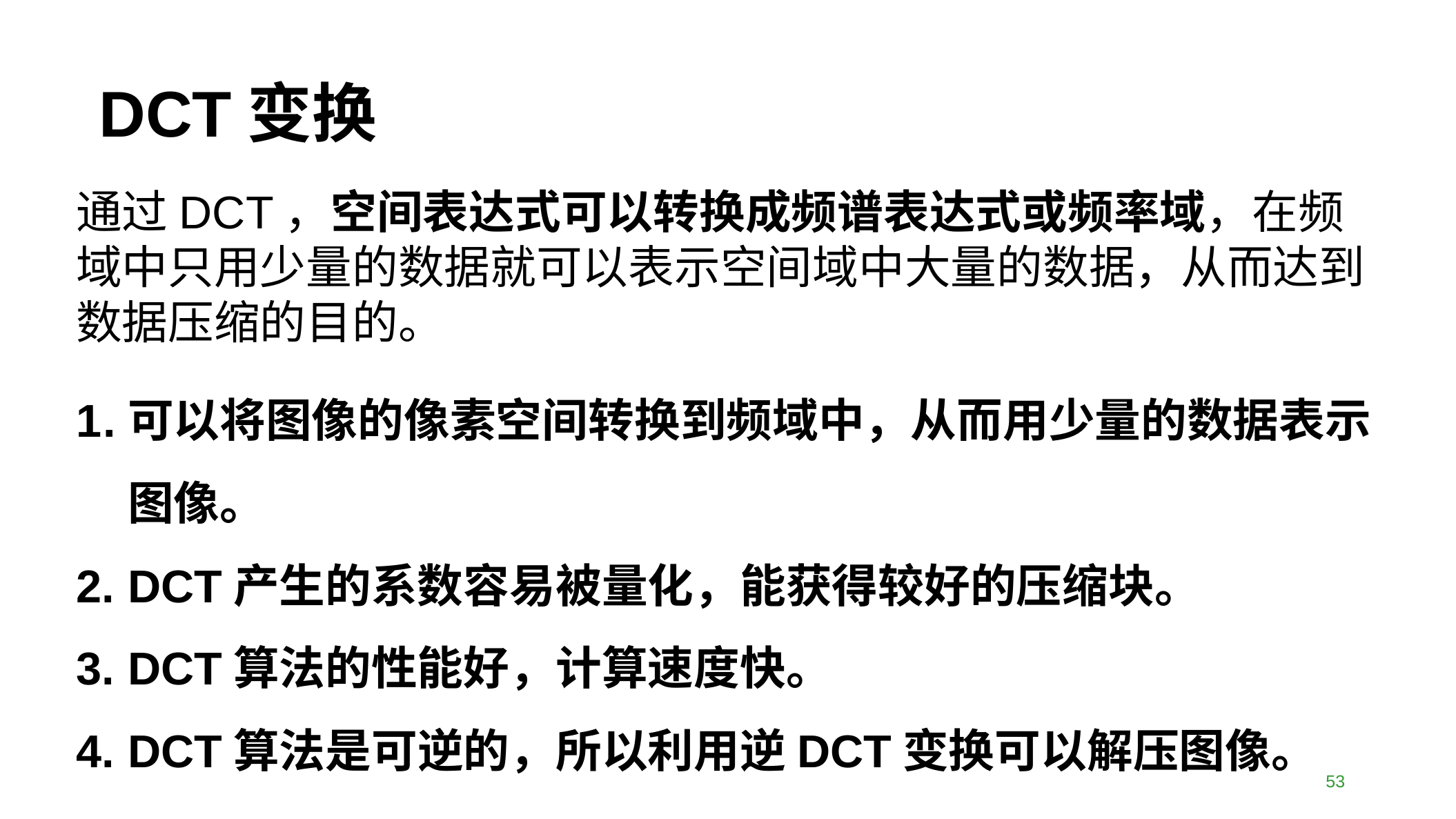

DCT变换
通过DCT，空间表达式可以转换成频谱表达式或频率域，在频域中只用少量的数据就可以表示空间域中大量的数据，从而达到数据压缩的目的。
可以将图像的像素空间转换到频域中，从而用少量的数据表示图像。
DCT产生的系数容易被量化，能获得较好的压缩块。
DCT算法的性能好，计算速度快。
DCT算法是可逆的，所以利用逆DCT变换可以解压图像。
53